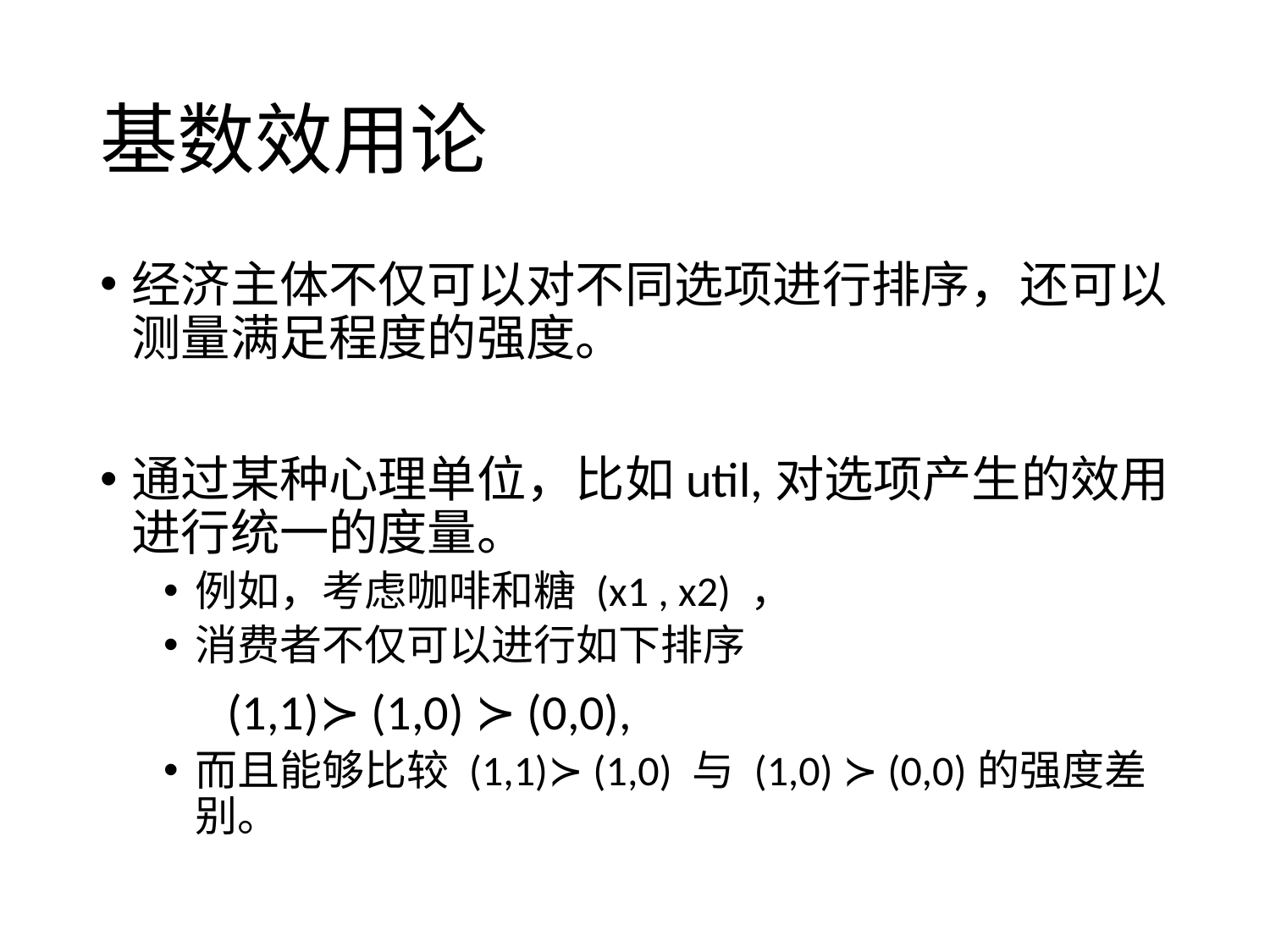

# 基数效用论
经济主体不仅可以对不同选项进行排序，还可以测量满足程度的强度。

通过某种心理单位，比如util,对选项产生的效用进行统一的度量。
例如，考虑咖啡和糖 (x1 , x2) ，
消费者不仅可以进行如下排序
	(1,1)≻ (1,0) ≻ (0,0),
而且能够比较 (1,1)≻ (1,0) 与 (1,0) ≻ (0,0)的强度差别。